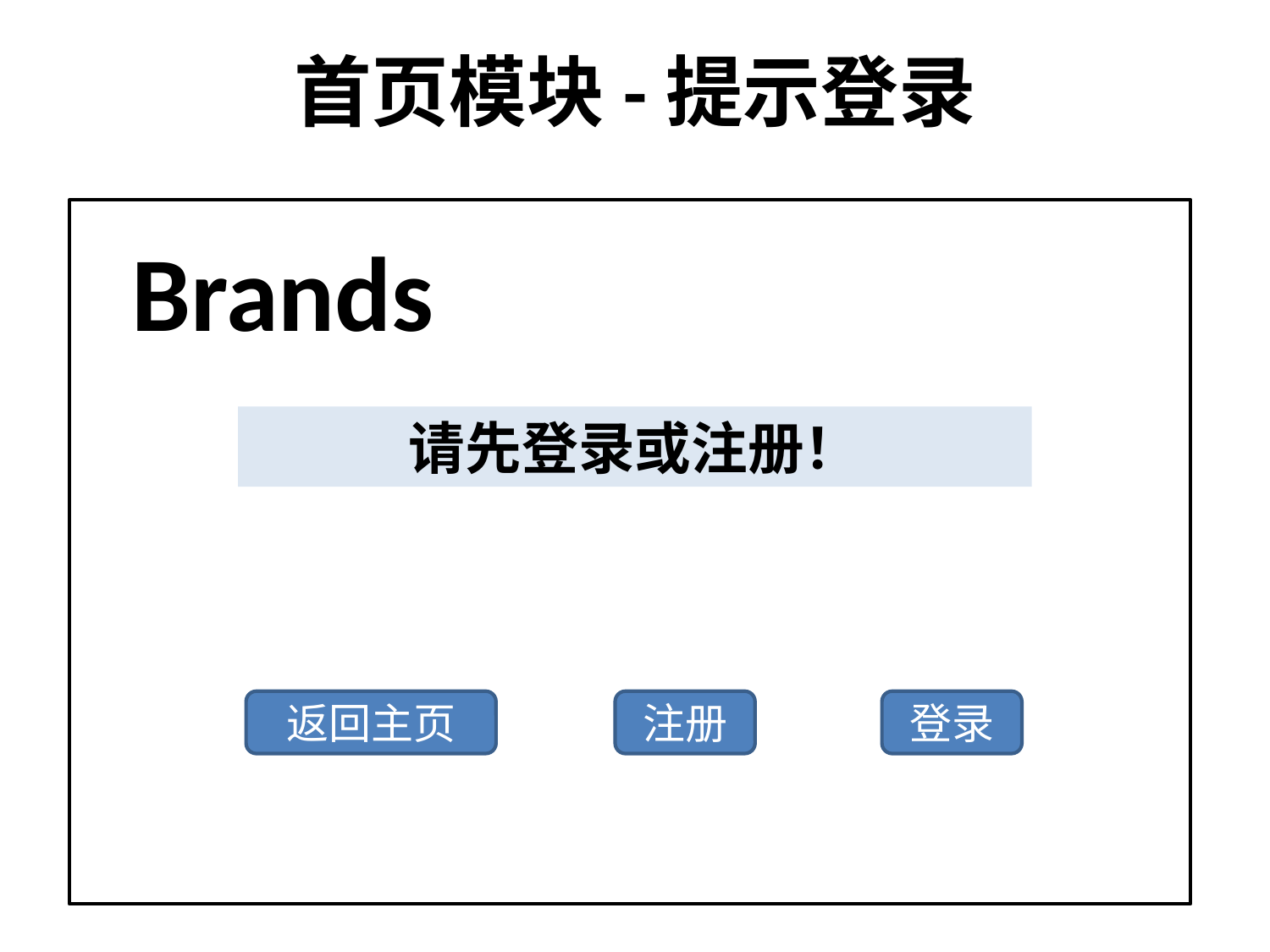

# 首页模块-提示登录

Brands
请先登录或注册！
返回主页
注册
登录